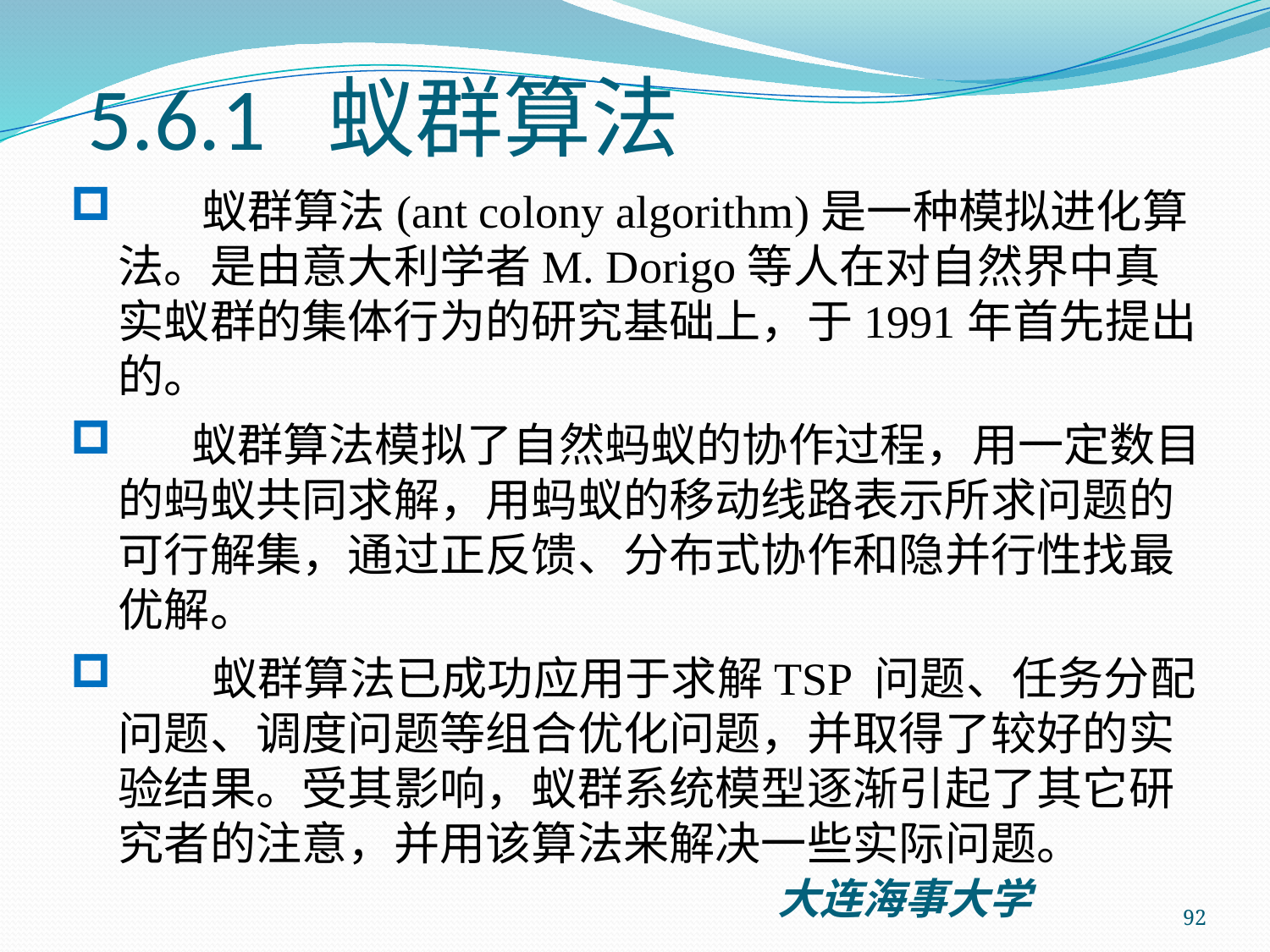

5.6.1  蚁群算法

       蚁群算法(ant colony algorithm)是一种模拟进化算法。是由意大利学者M. Dorigo等人在对自然界中真实蚁群的集体行为的研究基础上，于1991年首先提出的。
      蚁群算法模拟了自然蚂蚁的协作过程，用一定数目的蚂蚁共同求解，用蚂蚁的移动线路表示所求问题的可行解集，通过正反馈、分布式协作和隐并行性找最优解。
        蚁群算法已成功应用于求解TSP 问题、任务分配问题、调度问题等组合优化问题，并取得了较好的实验结果。受其影响，蚁群系统模型逐渐引起了其它研究者的注意，并用该算法来解决一些实际问题。
92